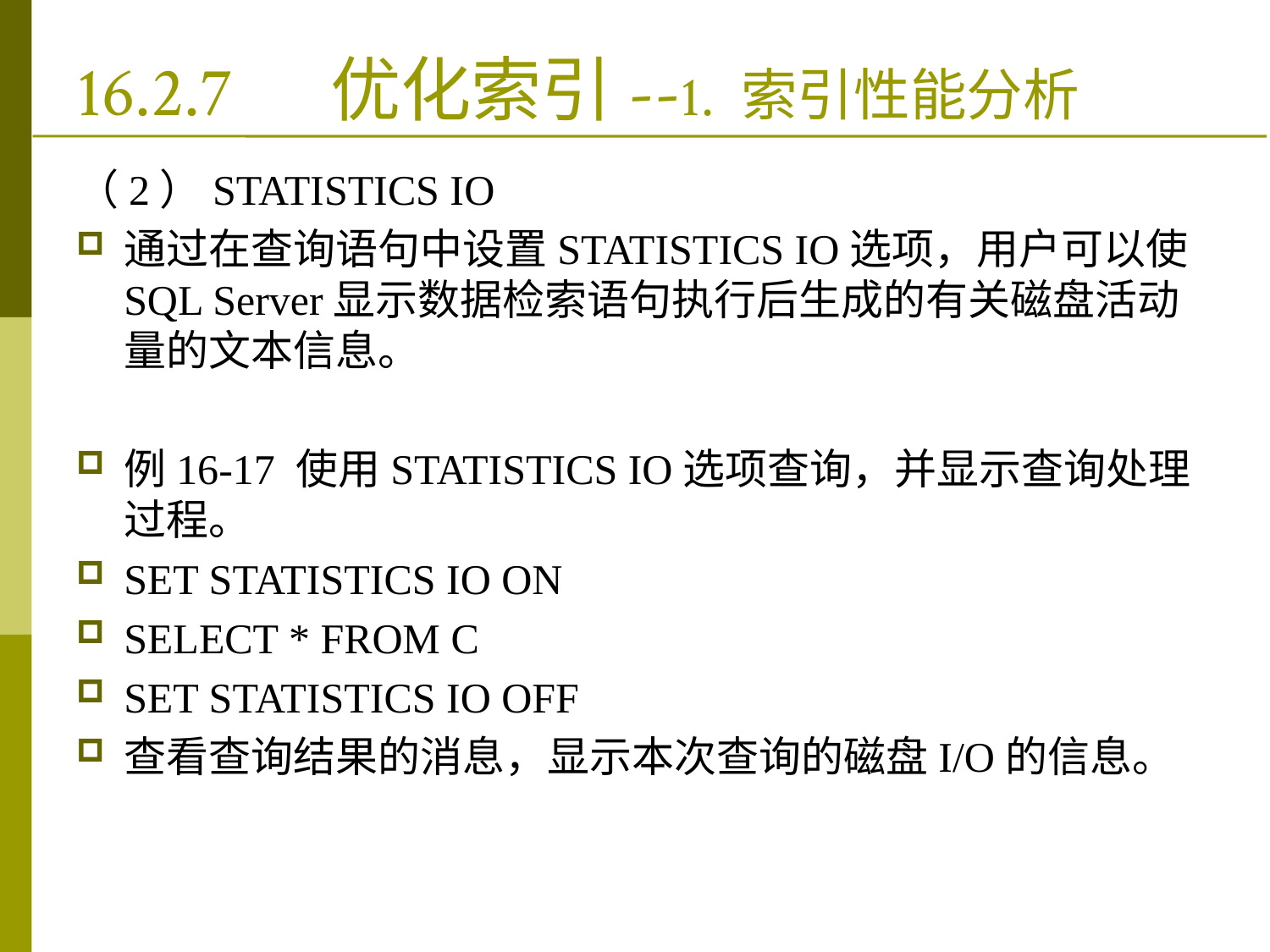

# 16.2.7	优化索引--1. 索引性能分析
（2）STATISTICS IO
通过在查询语句中设置STATISTICS IO选项，用户可以使SQL Server显示数据检索语句执行后生成的有关磁盘活动量的文本信息。

例16-17 使用STATISTICS IO选项查询，并显示查询处理过程。
SET STATISTICS IO ON
SELECT * FROM C
SET STATISTICS IO OFF
查看查询结果的消息，显示本次查询的磁盘I/O的信息。